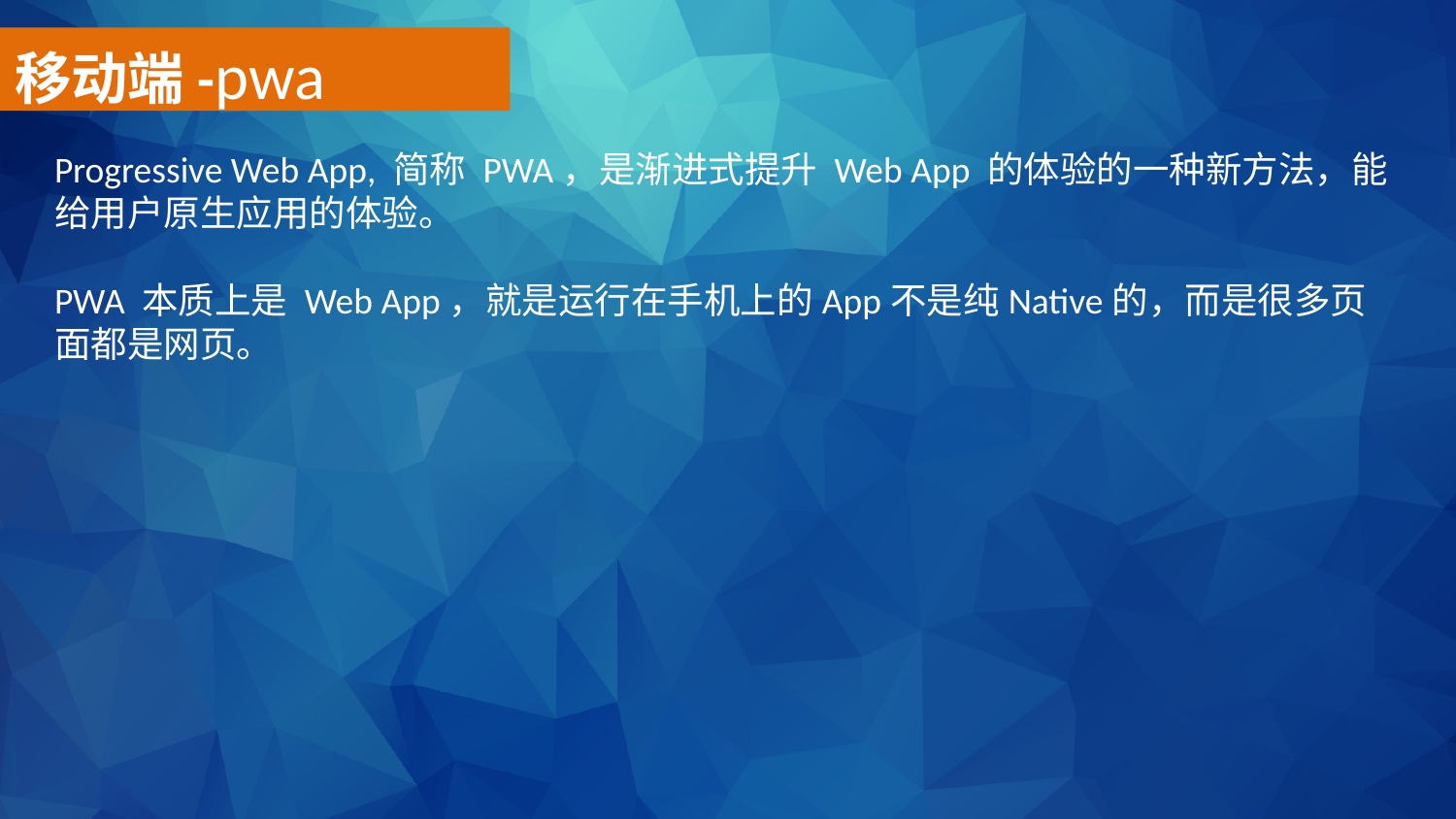

移动端-pwa

Progressive Web App, 简称 PWA，是渐进式提升 Web App 的体验的一种新方法，能给用户原生应用的体验。
PWA 本质上是 Web App，就是运行在手机上的App不是纯Native的，而是很多页面都是网页。